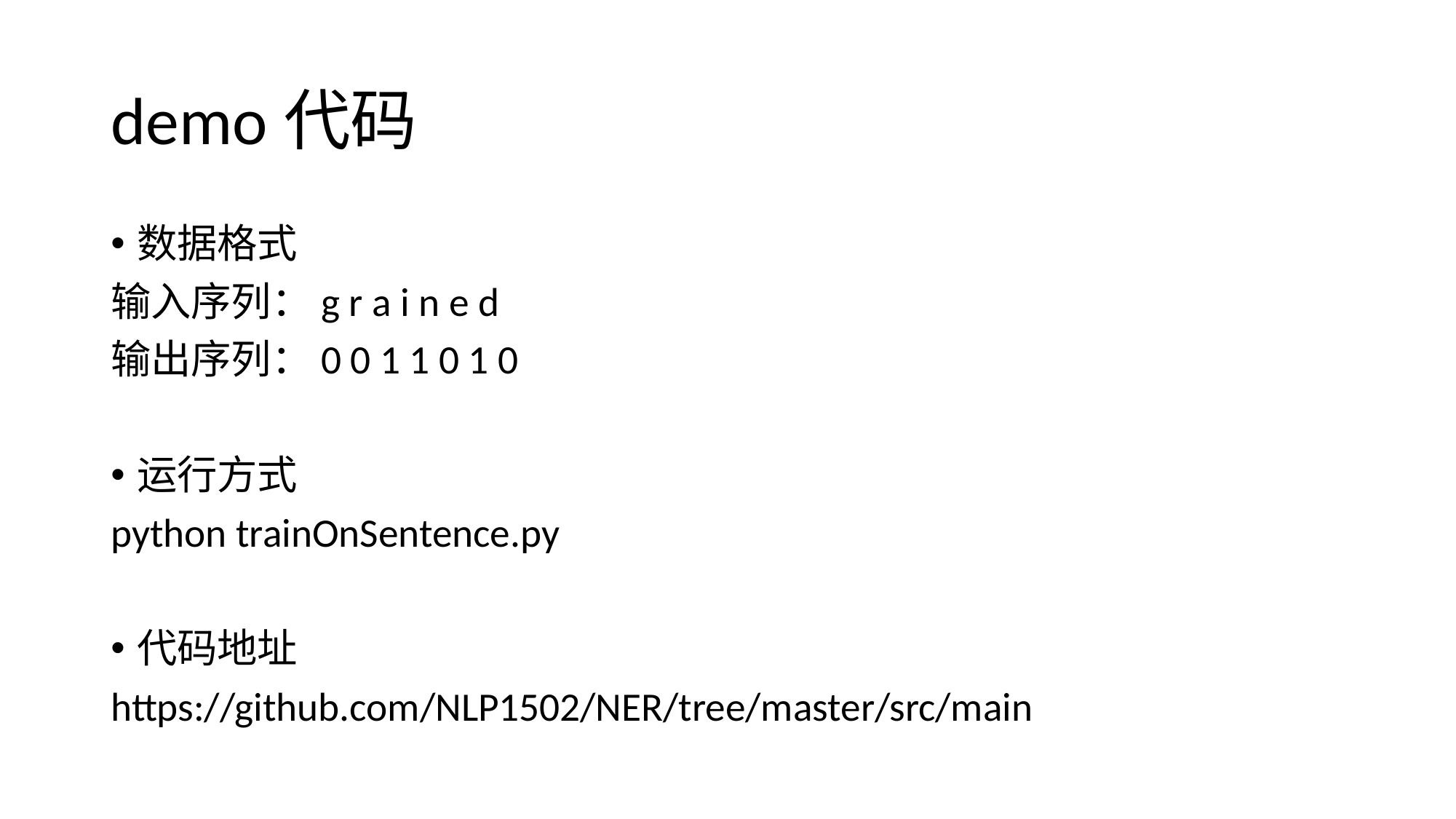

# demo代码
数据格式
输入序列：g r a i n e d
输出序列：0 0 1 1 0 1 0

运行方式
python trainOnSentence.py

代码地址
https://github.com/NLP1502/NER/tree/master/src/main